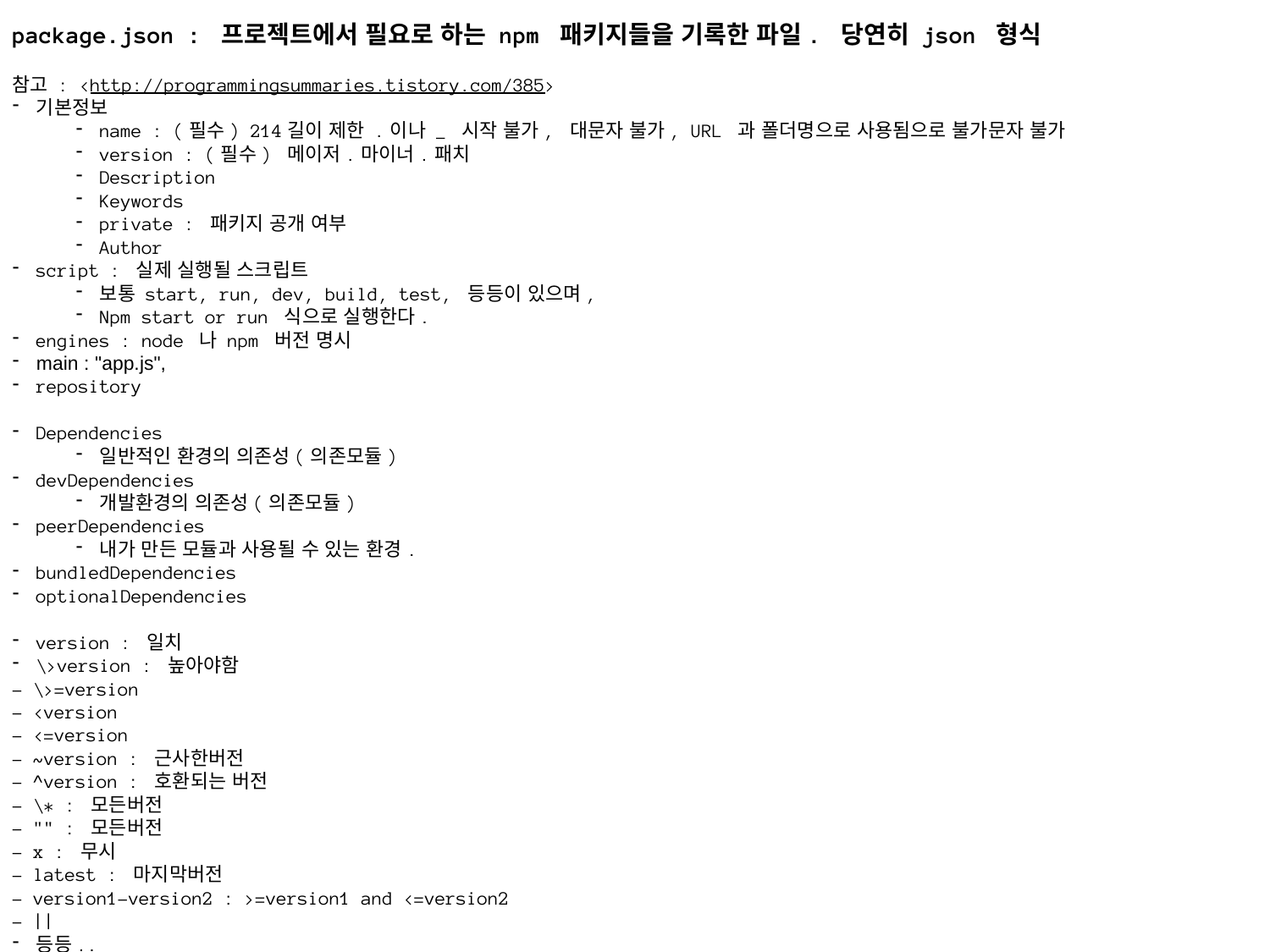

package.json : 프로젝트에서 필요로 하는 npm 패키지들을 기록한 파일. 당연히 json 형식

참고 : <http://programmingsummaries.tistory.com/385>
기본정보
name : (필수) 214길이 제한 .이나 _ 시작 불가, 대문자 불가, URL 과 폴더명으로 사용됨으로 불가문자 불가
version : (필수) 메이저.마이너.패치
Description
Keywords
private : 패키지 공개 여부
Author
script : 실제 실행될 스크립트
보통 start, run, dev, build, test, 등등이 있으며,
Npm start or run 식으로 실행한다.
engines : node 나 npm 버전 명시
main : "app.js",
repository

Dependencies
일반적인 환경의 의존성(의존모듈)
devDependencies
개발환경의 의존성(의존모듈)
peerDependencies
내가 만든 모듈과 사용될 수 있는 환경.
bundledDependencies
optionalDependencies

version : 일치
\>version : 높아야함
- \>=version
- <version
- <=version
- ~version : 근사한버전
- ^version : 호환되는 버전
- \* : 모든버전
- "" : 모든버전
- x : 무시
- latest : 마지막버전
- version1-version2 : >=version1 and <=version2
- ||
등등..